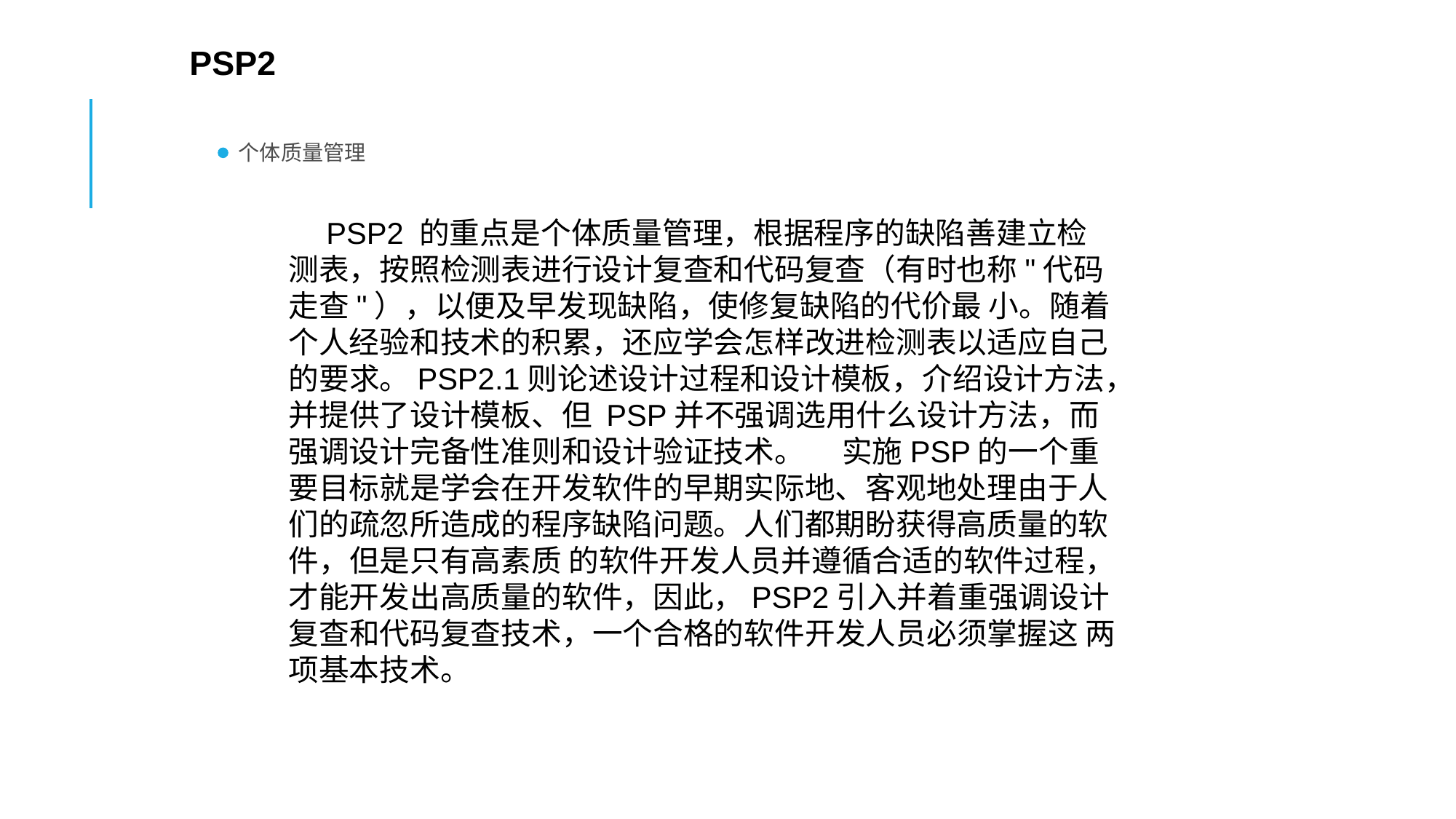

PSP2
个体质量管理

　PSP2 的重点是个体质量管理，根据程序的缺陷善建立检测表，按照检测表进行设计复查和代码复查（有时也称"代码走查"），以便及早发现缺陷，使修复缺陷的代价最 小。随着个人经验和技术的积累，还应学会怎样改进检测表以适应自己的要求。PSP2.1则论述设计过程和设计模板，介绍设计方法，并提供了设计模板、但 PSP并不强调选用什么设计方法，而强调设计完备性准则和设计验证技术。　 实施PSP的一个重要目标就是学会在开发软件的早期实际地、客观地处理由于人们的疏忽所造成的程序缺陷问题。人们都期盼获得高质量的软件，但是只有高素质 的软件开发人员并遵循合适的软件过程，才能开发出高质量的软件，因此，PSP2引入并着重强调设计复查和代码复查技术，一个合格的软件开发人员必须掌握这 两项基本技术。